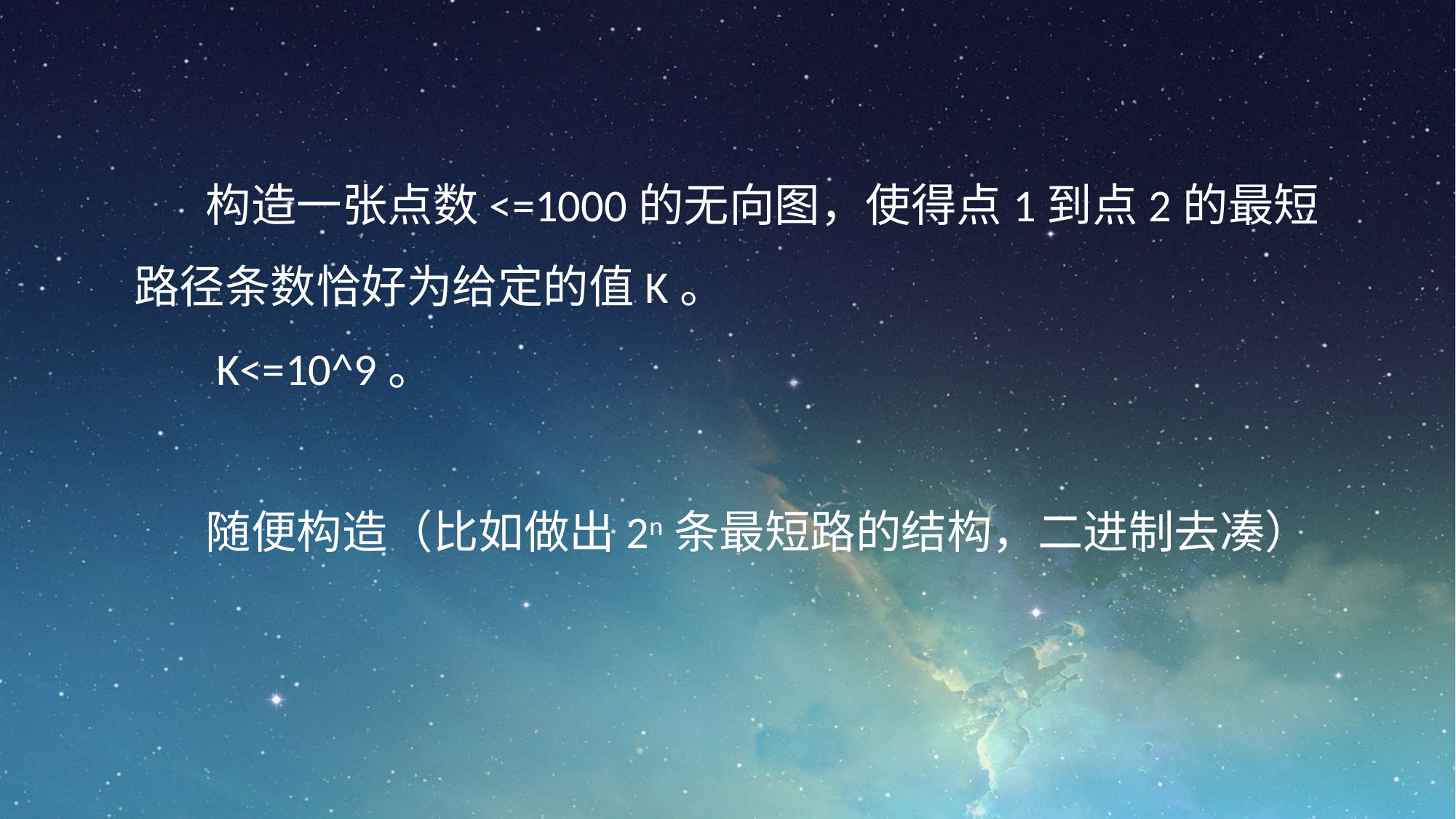

构造一张点数<=1000的无向图，使得点1到点2的最短路径条数恰好为给定的值K。
 K<=10^9。

随便构造（比如做出2n条最短路的结构，二进制去凑）